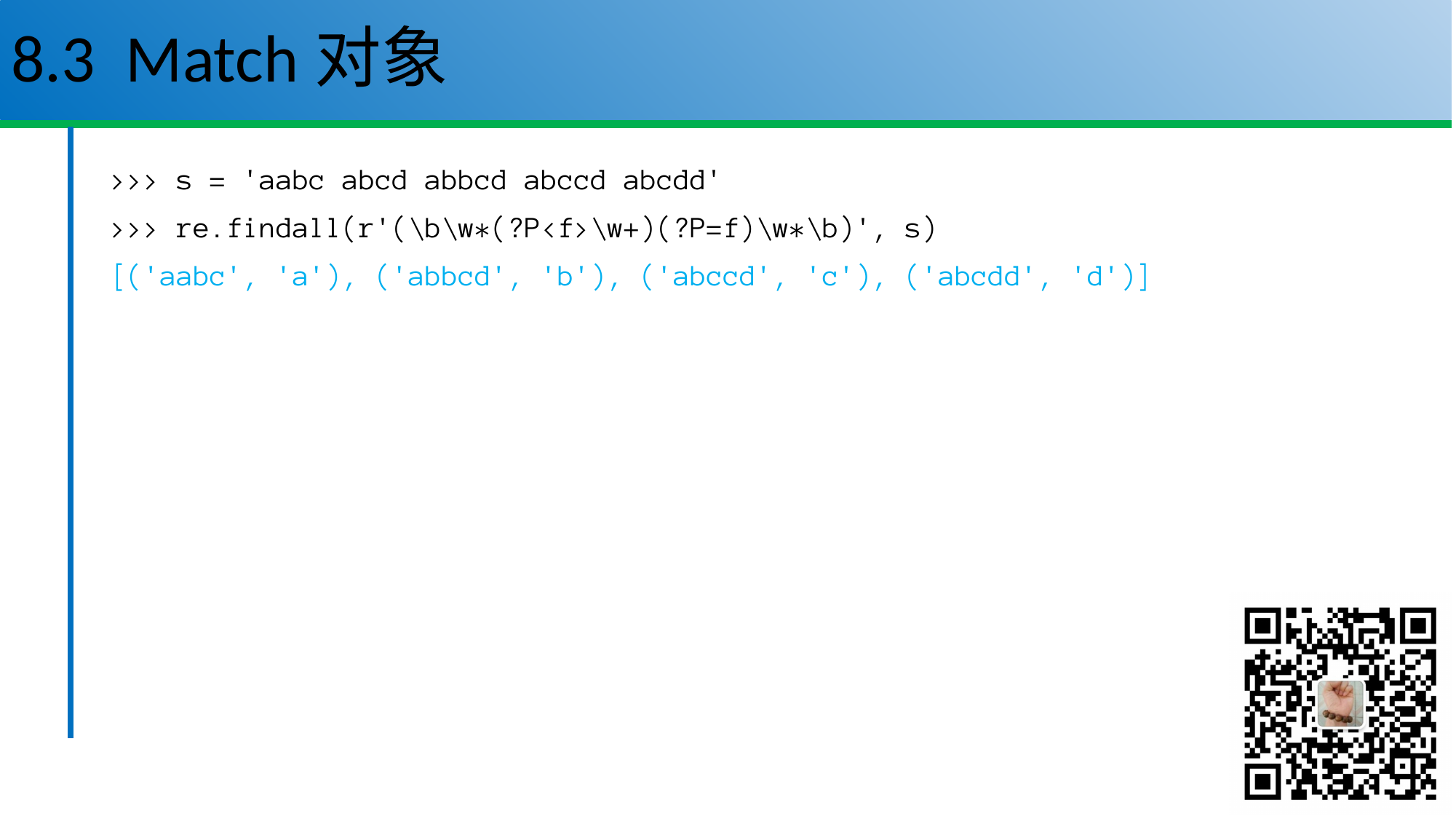

# 8.3  Match对象
>>> s = 'aabc abcd abbcd abccd abcdd'
>>> re.findall(r'(\b\w*(?P<f>\w+)(?P=f)\w*\b)', s)
[('aabc', 'a'), ('abbcd', 'b'), ('abccd', 'c'), ('abcdd', 'd')]
23